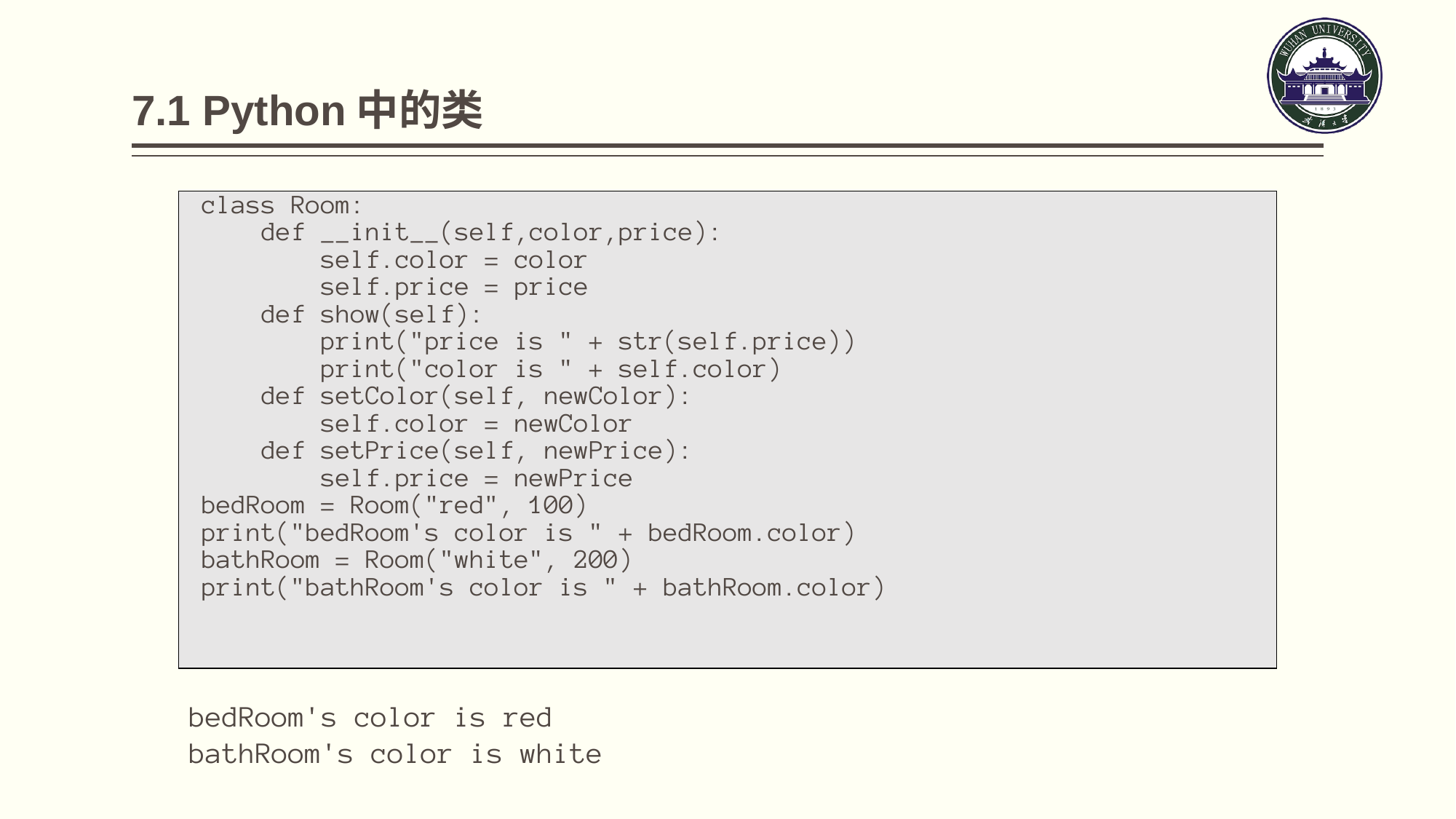

# 7.1 Python中的类
| class Room: def \_\_init\_\_(self,color,price): self.color = color self.price = price def show(self): print("price is " + str(self.price)) print("color is " + self.color) def setColor(self, newColor): self.color = newColor def setPrice(self, newPrice): self.price = newPrice bedRoom = Room("red", 100) print("bedRoom's color is " + bedRoom.color) bathRoom = Room("white", 200) print("bathRoom's color is " + bathRoom.color) |
| --- |
bedRoom's color is red
bathRoom's color is white